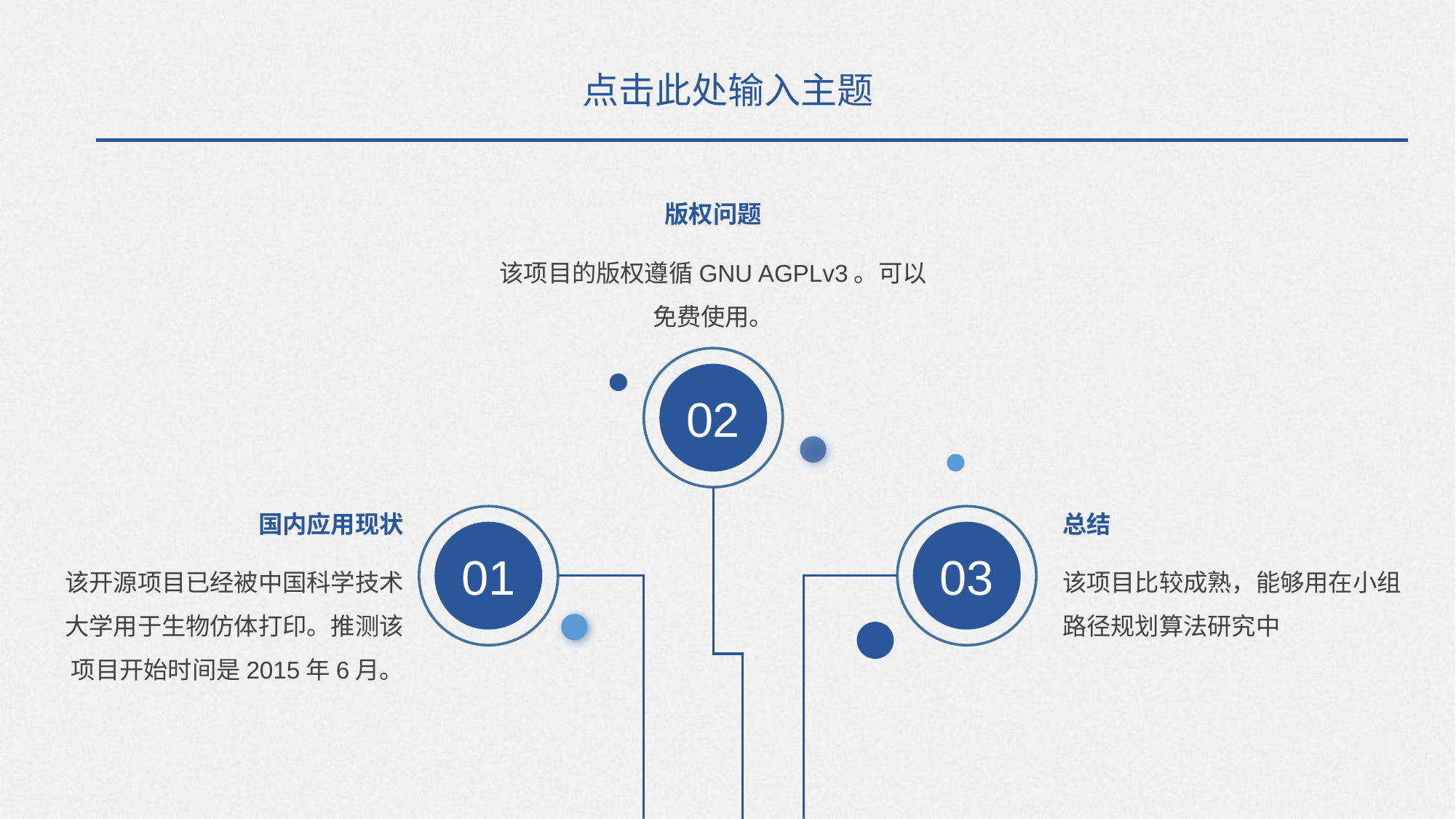

点击此处输入主题
版权问题
该项目的版权遵循GNU AGPLv3。可以免费使用。
02
02
01
03
01
03

国内应用现状
该开源项目已经被中国科学技术大学用于生物仿体打印。推测该项目开始时间是2015年6月。
总结
该项目比较成熟，能够用在小组路径规划算法研究中